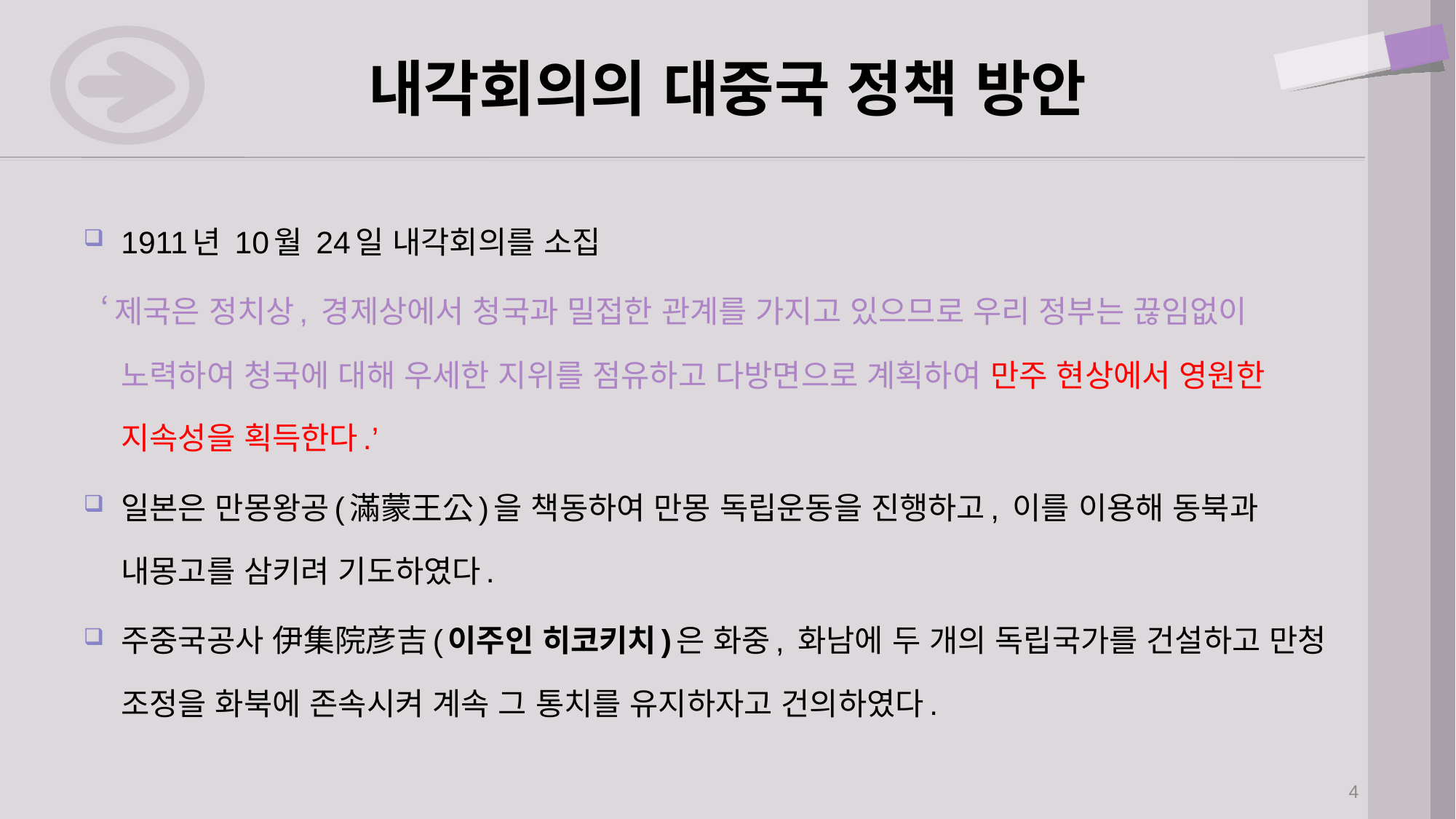

# 내각회의의 대중국 정책 방안
1911년 10월 24일 내각회의를 소집
  ‘제국은 정치상, 경제상에서 청국과 밀접한 관계를 가지고 있으므로 우리 정부는 끊임없이 노력하여 청국에 대해 우세한 지위를 점유하고 다방면으로 계획하여 만주 현상에서 영원한 지속성을 획득한다.’
일본은 만몽왕공(滿蒙王公)을 책동하여 만몽 독립운동을 진행하고, 이를 이용해 동북과 내몽고를 삼키려 기도하였다.
주중국공사 伊集院彦吉(이주인 히코키치)은 화중, 화남에 두 개의 독립국가를 건설하고 만청 조정을 화북에 존속시켜 계속 그 통치를 유지하자고 건의하였다.

4